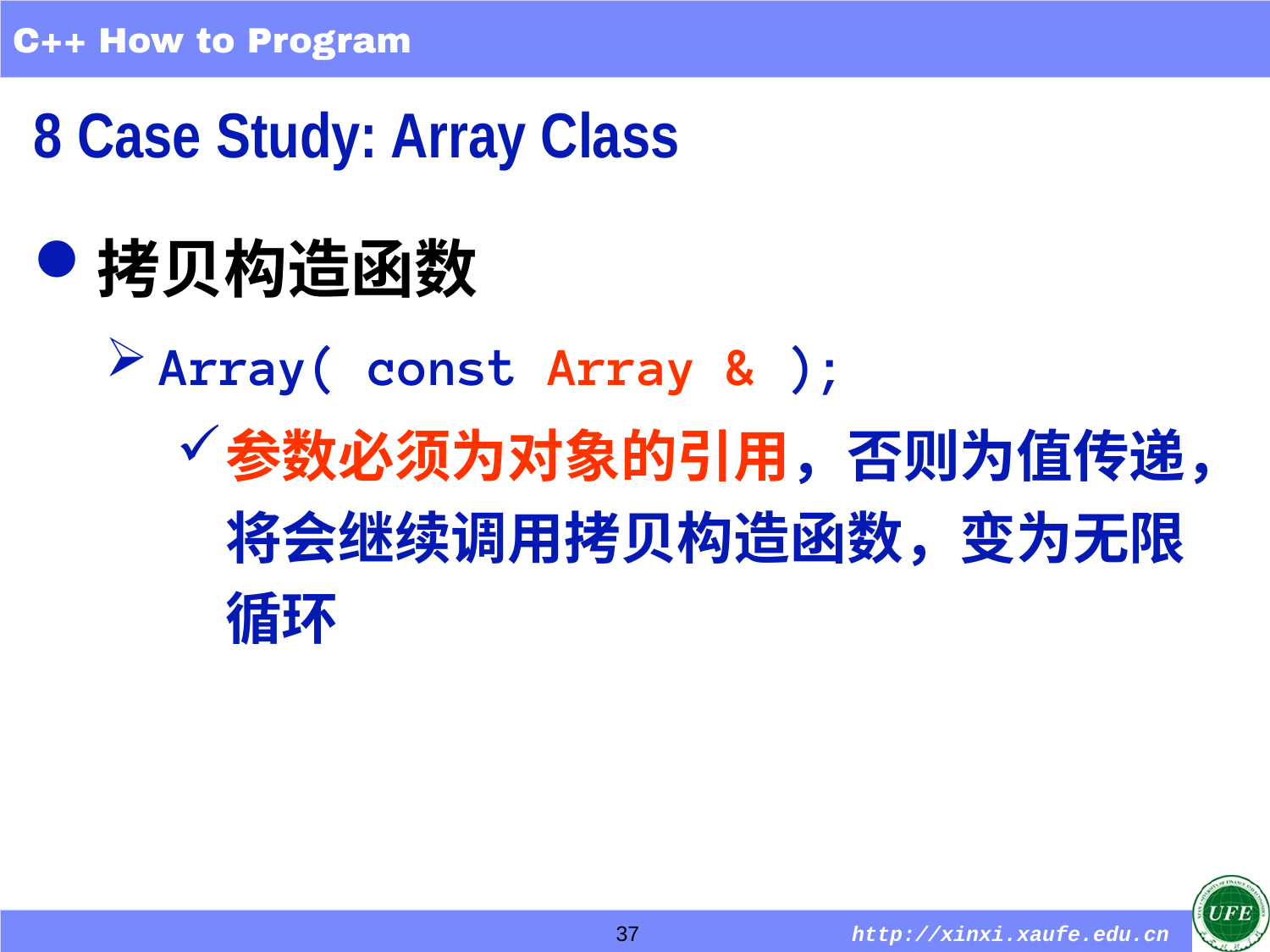

8 Case Study: Array Class
拷贝构造函数
Array( const Array & );
参数必须为对象的引用，否则为值传递，将会继续调用拷贝构造函数，变为无限循环
37